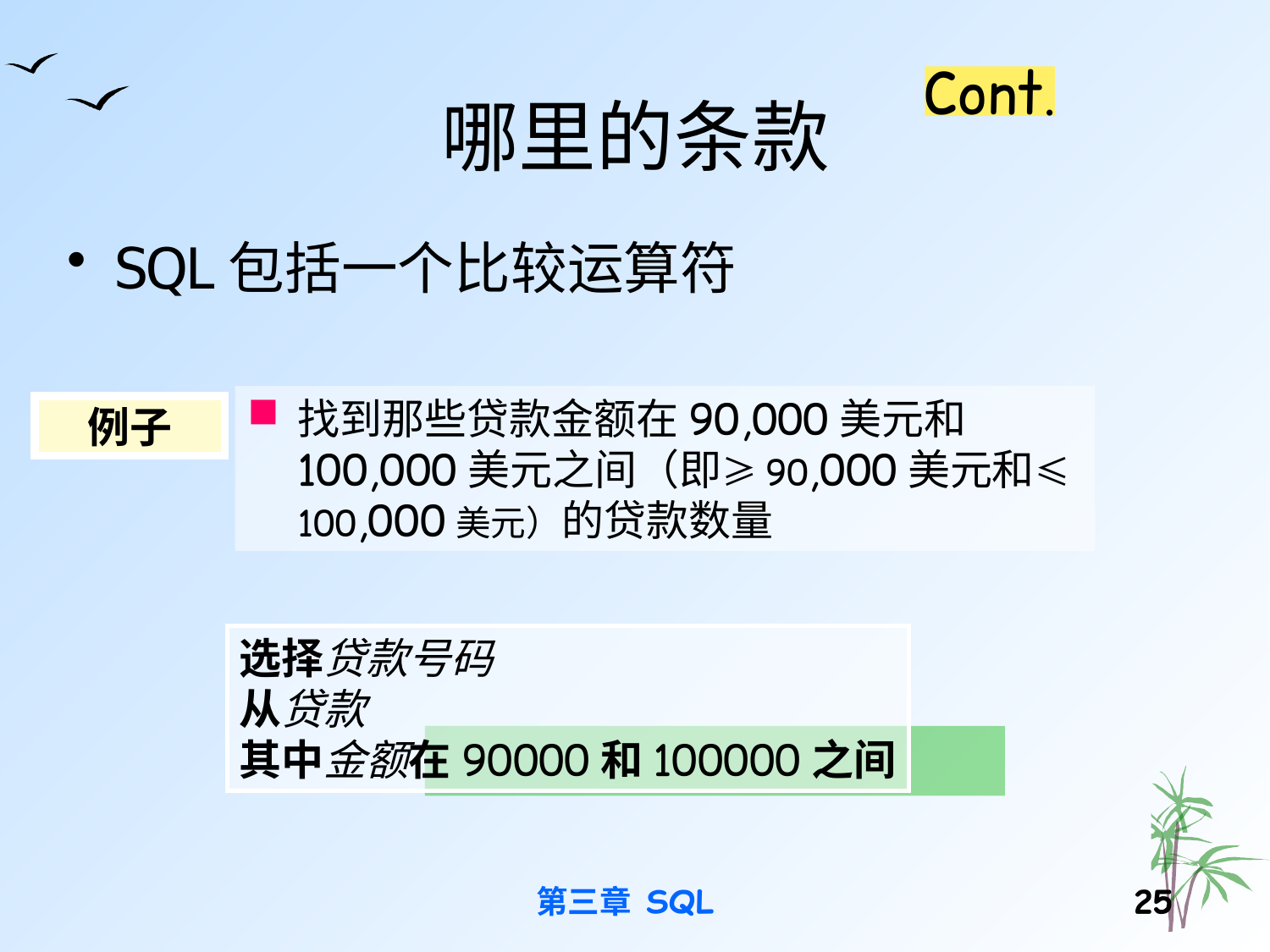

# 哪里的条款
Cont.
SQL包括一个比较运算符
找到那些贷款金额在90,000美元和100,000美元之间（即≥90,000美元和≤100,000美元）的贷款数量
例子
选择贷款号码
从贷款
其中金额在90000和100000之间

第三章 SQL
25